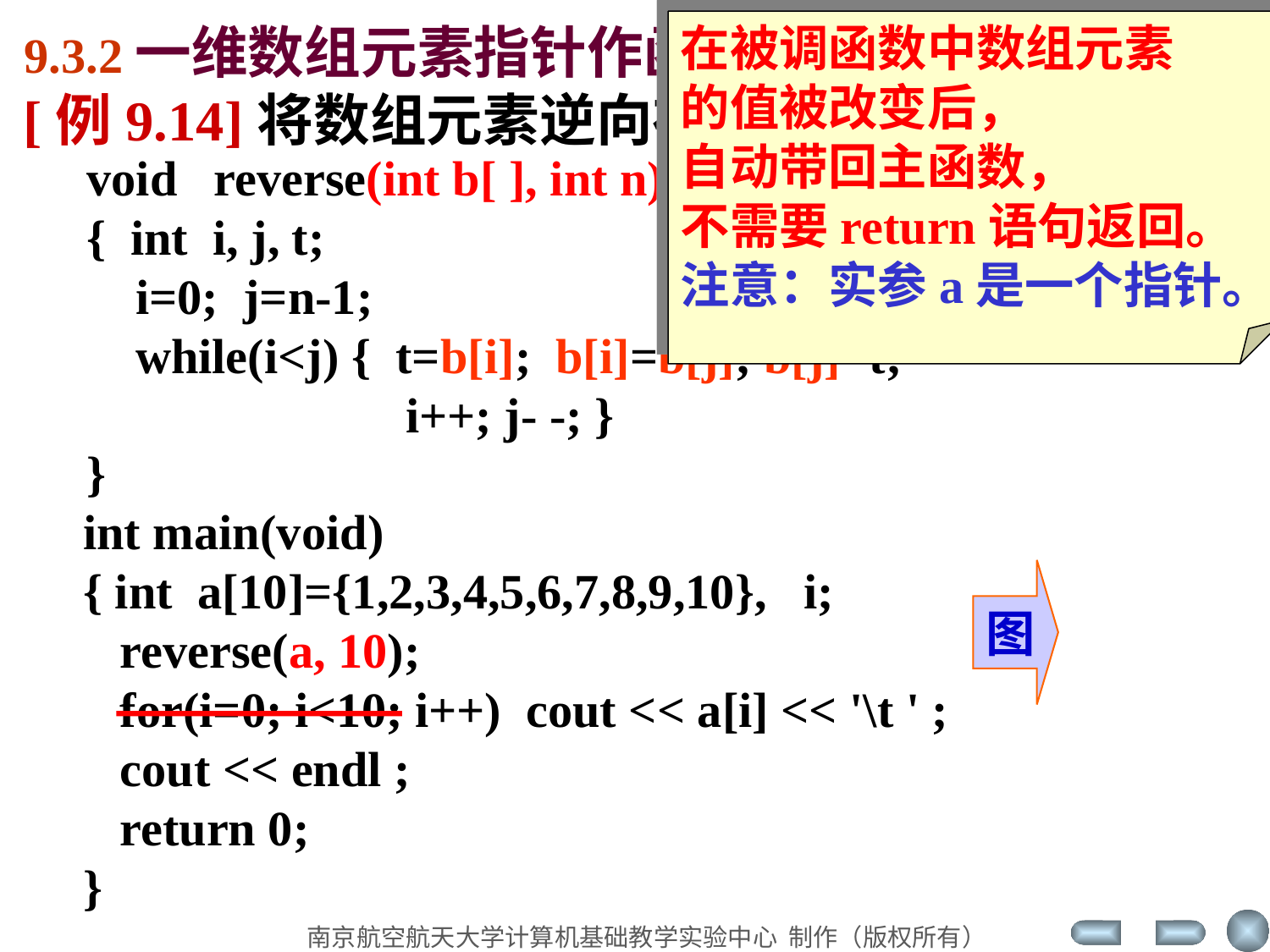

9.3.2一维数组元素指针作函数参数
在被调函数中数组元素
的值被改变后，
自动带回主函数，
不需要return语句返回。
注意：实参a是一个指针。
[例9.14]将数组元素逆向存放。
void   reverse(int b[ ], int n)
{  int  i, j, t;
    i=0;  j=n-1;
    while(i<j) {  t=b[i];  b[i]=b[j]; b[j]=t;
                          i++; j- -; }
}
int main(void)
{ int  a[10]={1,2,3,4,5,6,7,8,9,10},   i;
   reverse(a, 10);
   for(i=0; i<10; i++)  cout << a[i] << '\t ' ;
   cout << endl ;
   return 0;
}
图